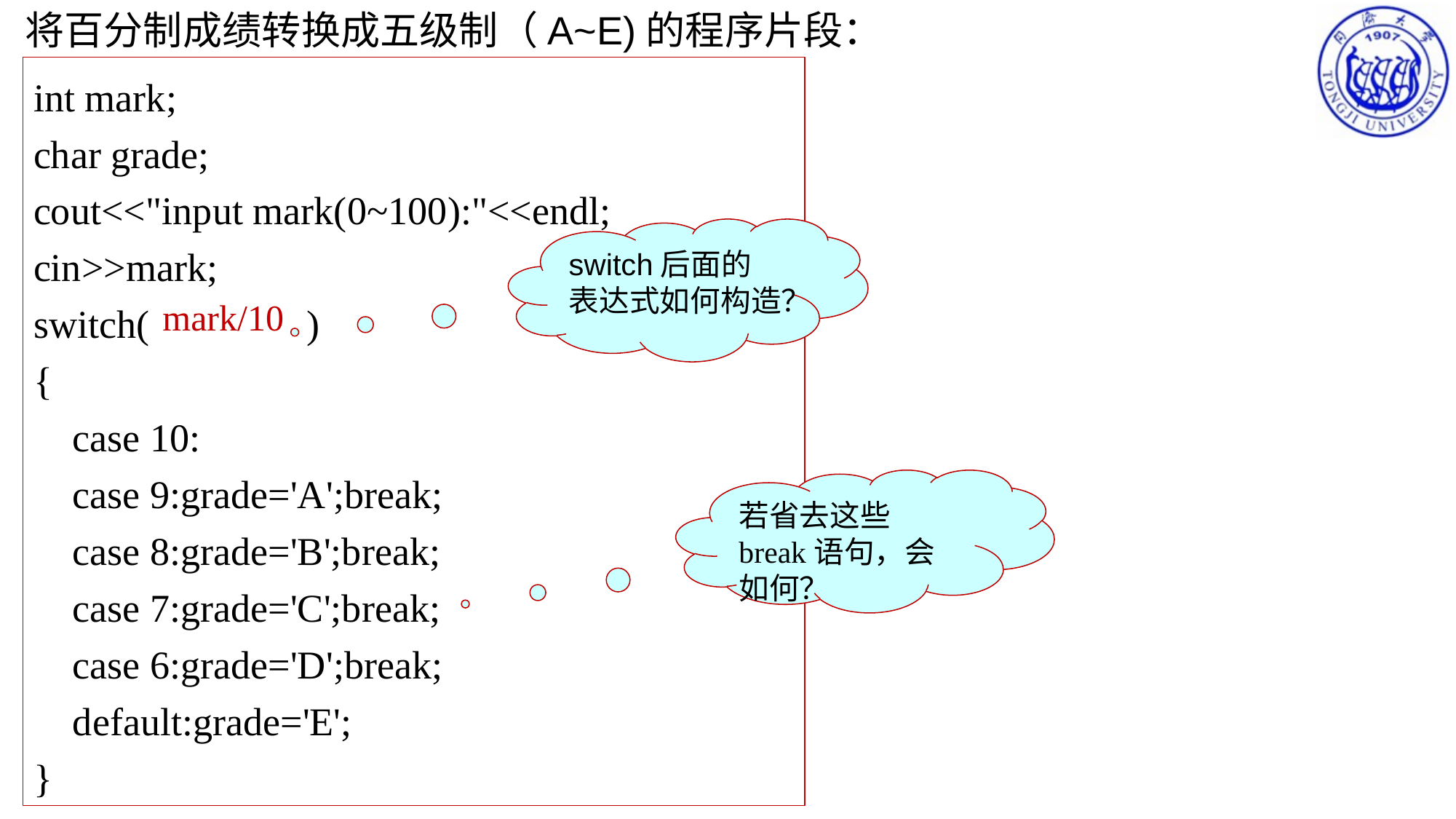

将百分制成绩转换成五级制（A~E)的程序片段：
int mark;
char grade;
cout<<"input mark(0~100):"<<endl;
cin>>mark;
switch(                )
{
    case 10:
    case 9:grade='A';break;
    case 8:grade='B';break;
    case 7:grade='C';break;
    case 6:grade='D';break;
    default:grade='E';
}
switch后面的表达式如何构造？

mark/10
若省去这些break语句，会如何？